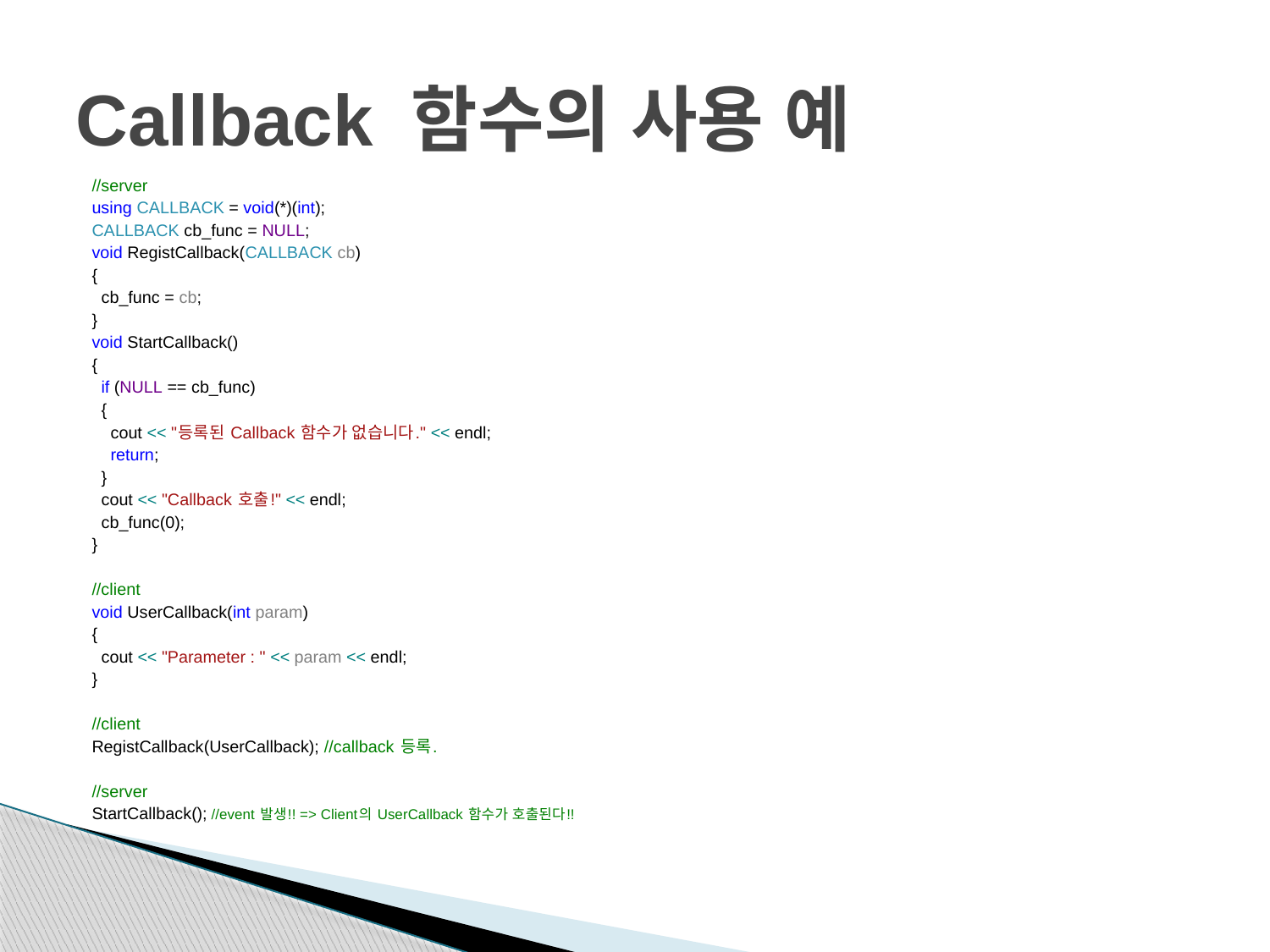

# Callback 함수의 사용 예
//server
using CALLBACK = void(*)(int);
CALLBACK cb_func = NULL;
void RegistCallback(CALLBACK cb)
{
  cb_func = cb;
}
void StartCallback()
{
  if (NULL == cb_func)
  {
    cout << "등록된 Callback 함수가 없습니다." << endl;
    return;
  }
  cout << "Callback 호출!" << endl;
  cb_func(0);
}

//client
void UserCallback(int param)
{
  cout << "Parameter : " << param << endl;
}

//client
RegistCallback(UserCallback); //callback 등록.

//server
StartCallback(); //event 발생!! => Client의 UserCallback 함수가 호출된다!!